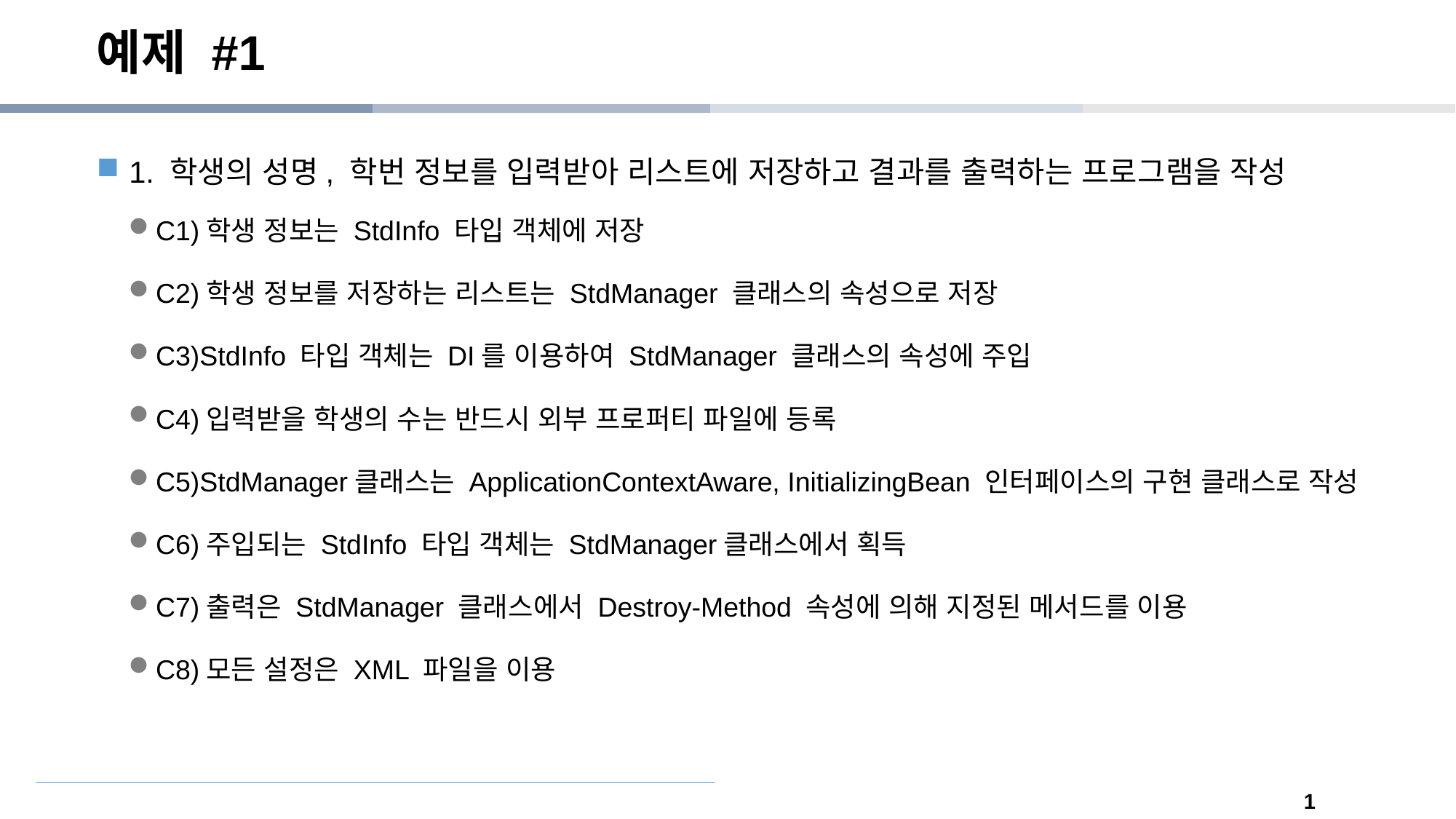

# 예제 #1
1. 학생의 성명, 학번 정보를 입력받아 리스트에 저장하고 결과를 출력하는 프로그램을 작성
C1)학생 정보는 StdInfo 타입 객체에 저장
C2)학생 정보를 저장하는 리스트는 StdManager 클래스의 속성으로 저장
C3)StdInfo 타입 객체는 DI를 이용하여 StdManager 클래스의 속성에 주입
C4)입력받을 학생의 수는 반드시 외부 프로퍼티 파일에 등록
C5)StdManager클래스는 ApplicationContextAware, InitializingBean 인터페이스의 구현 클래스로 작성
C6)주입되는 StdInfo 타입 객체는 StdManager클래스에서 획득
C7)출력은 StdManager 클래스에서 Destroy-Method 속성에 의해 지정된 메서드를 이용
C8)모든 설정은 XML 파일을 이용